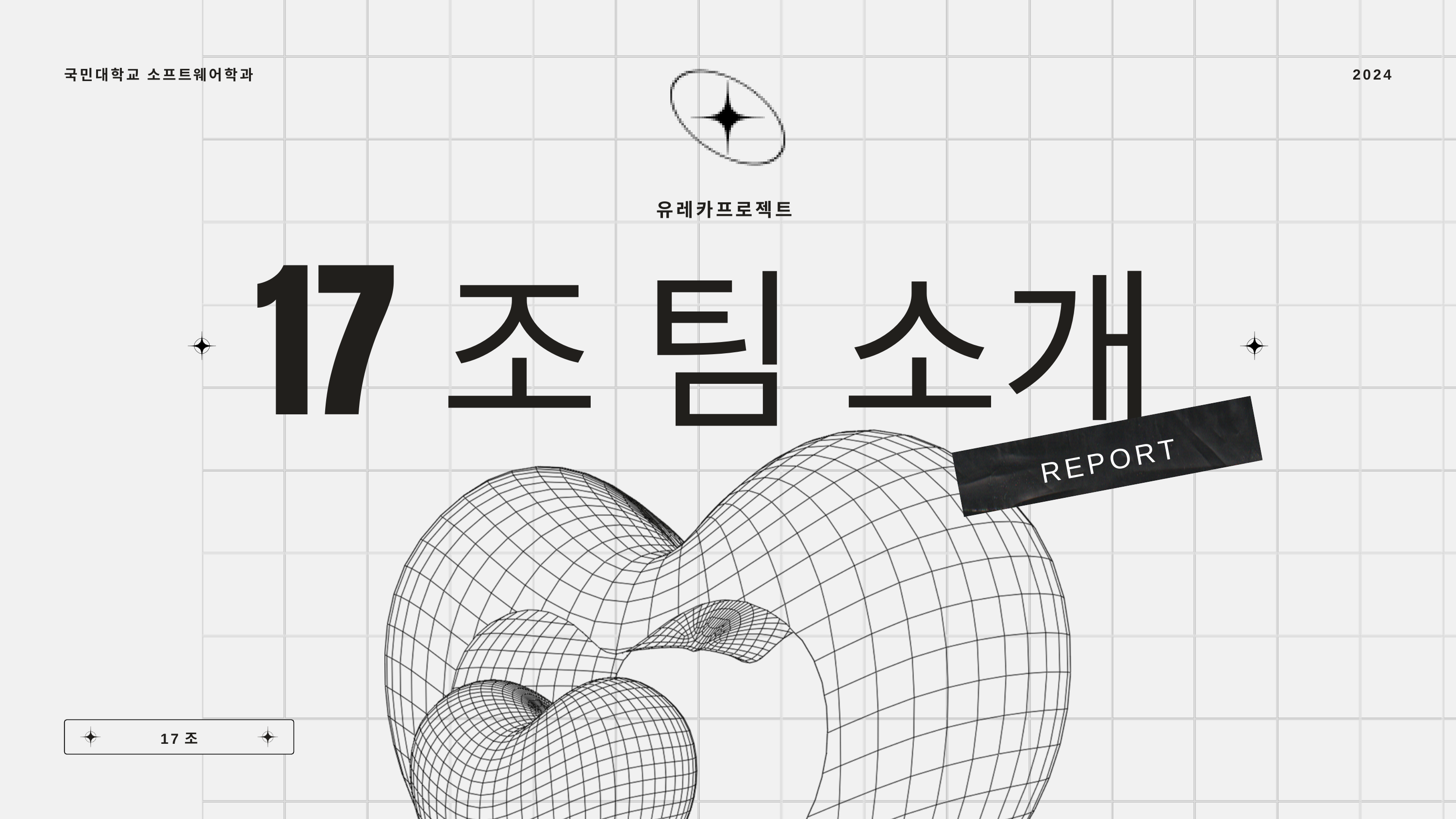

2024
국민대학교 소프트웨어학과

유레카프로젝트
17조 팀 소개

REPORT

17조